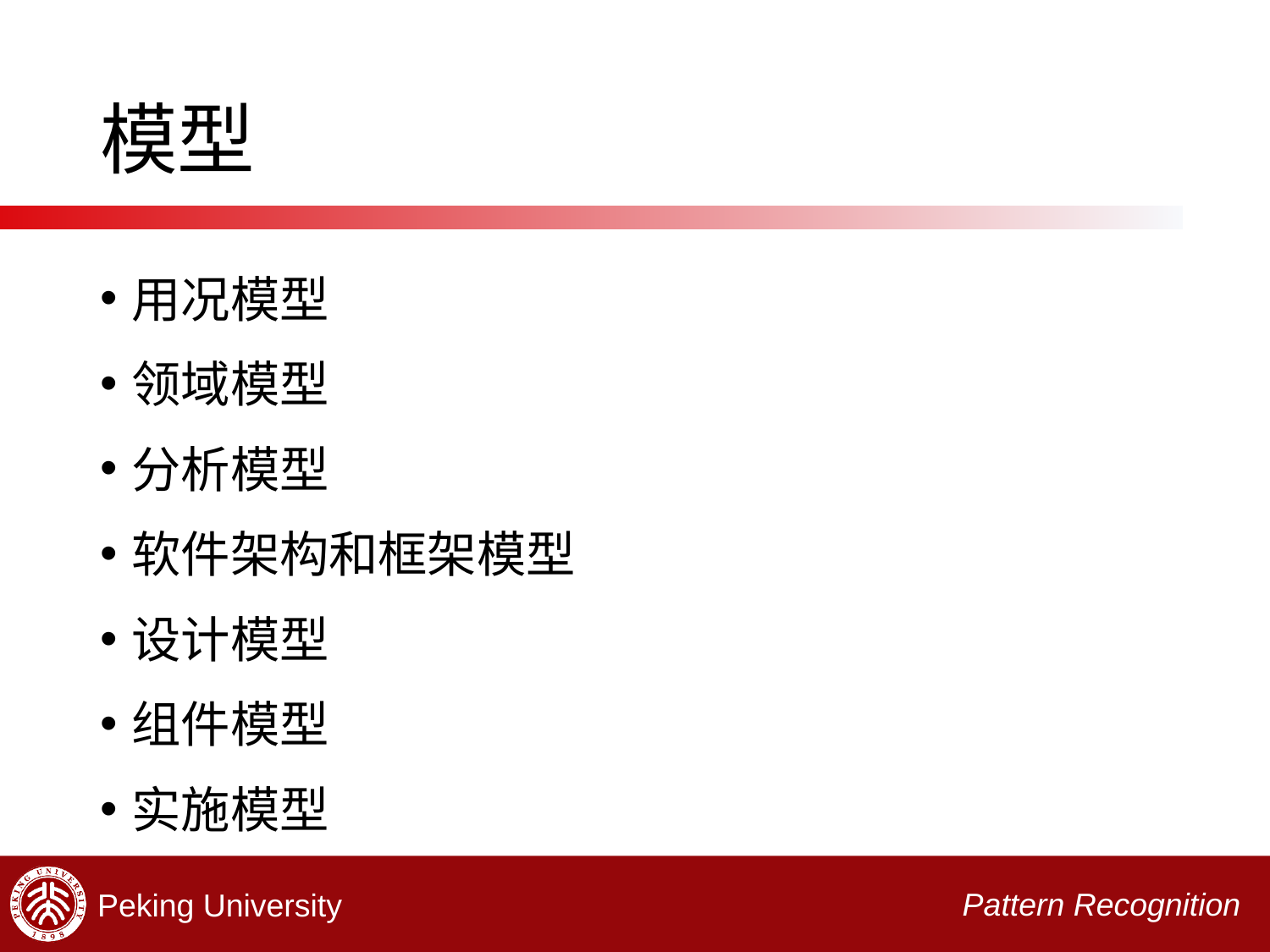

# 模型
用况模型
领域模型
分析模型
软件架构和框架模型
设计模型
组件模型
实施模型